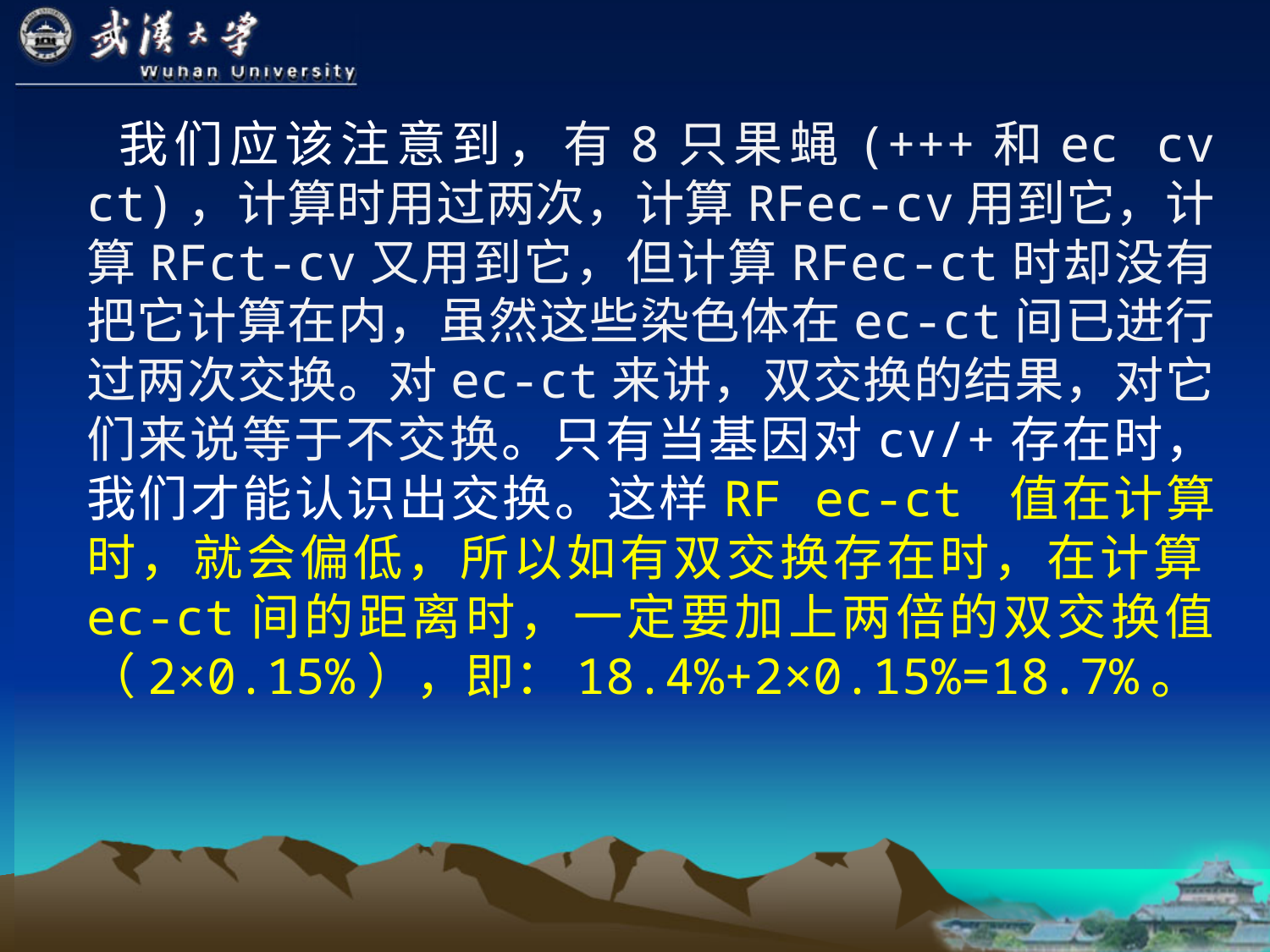

我们应该注意到，有8只果蝇(+++和ec cv ct)，计算时用过两次，计算RFec-cv用到它，计算RFct-cv又用到它，但计算RFec-ct时却没有把它计算在内，虽然这些染色体在ec-ct间已进行过两次交换。对ec-ct来讲，双交换的结果，对它们来说等于不交换。只有当基因对cv/+存在时，我们才能认识出交换。这样RF ec-ct 值在计算时，就会偏低，所以如有双交换存在时，在计算ec-ct间的距离时，一定要加上两倍的双交换值（2×0.15%），即：18.4%+2×0.15%=18.7%。